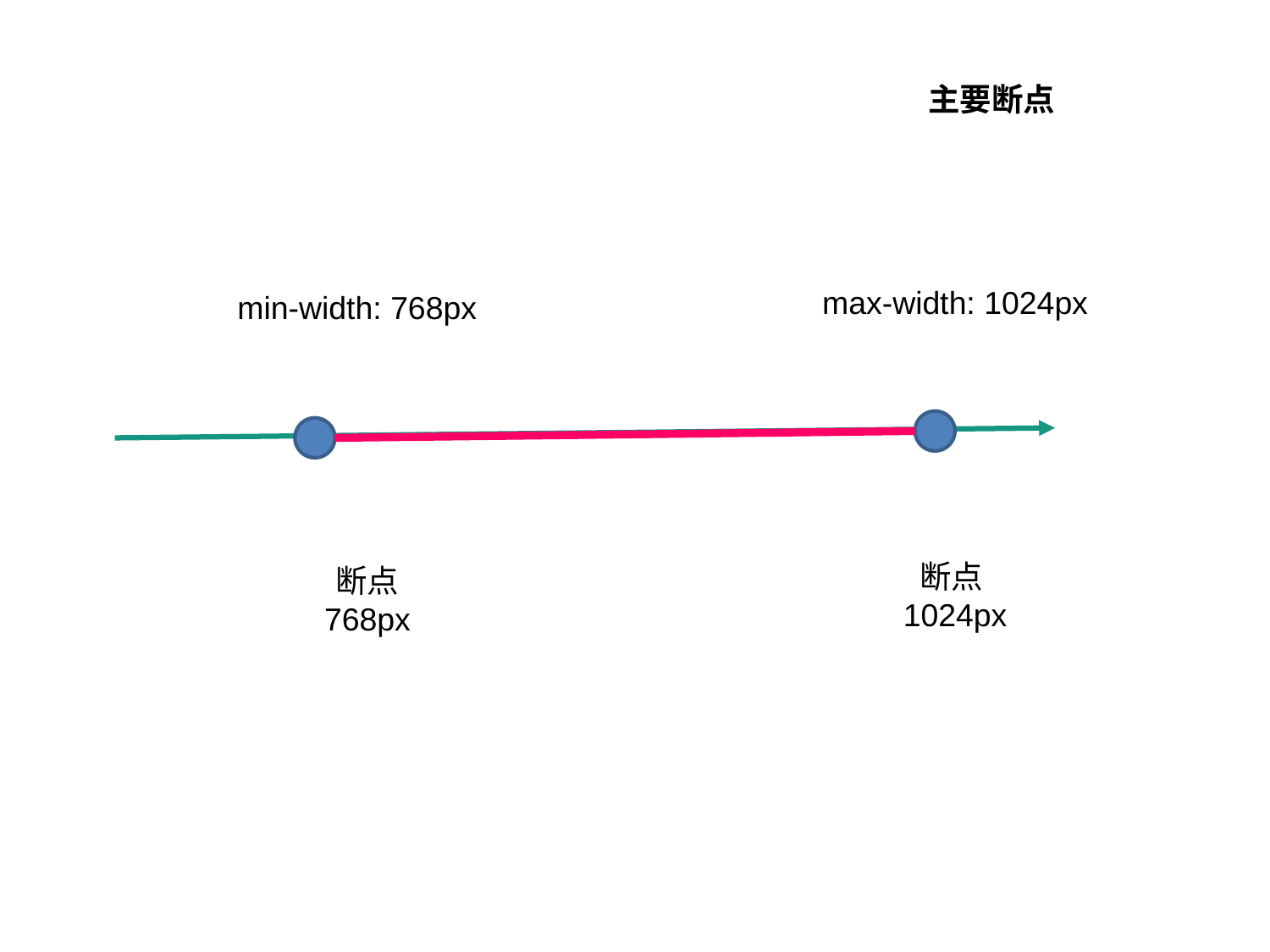

主要断点
max-width: 1024px
min-width: 768px

断点
1024px
断点
768px